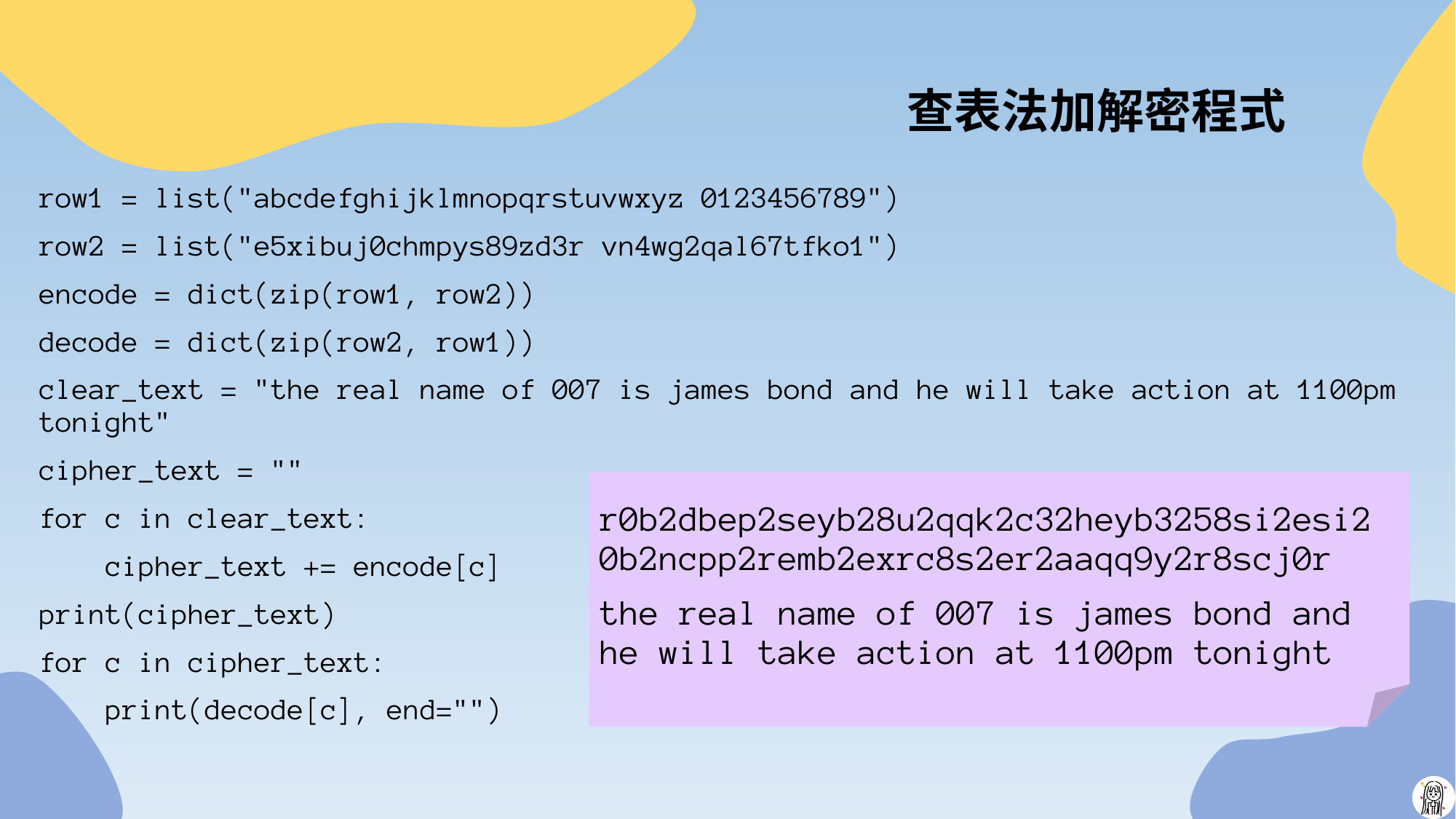

# 查表法加解密程式
row1 = list("abcdefghijklmnopqrstuvwxyz 0123456789")
row2 = list("e5xibuj0chmpys89zd3r vn4wg2qal67tfko1")
encode = dict(zip(row1, row2))
decode = dict(zip(row2, row1))
clear_text = "the real name of 007 is james bond and he will take action at 1100pm tonight"
cipher_text = ""
for c in clear_text:
    cipher_text += encode[c]
print(cipher_text)
for c in cipher_text:
    print(decode[c], end="")

r0b2dbep2seyb28u2qqk2c32heyb3258si2esi20b2ncpp2remb2exrc8s2er2aaqq9y2r8scj0r
the real name of 007 is james bond and he will take action at 1100pm tonight
24